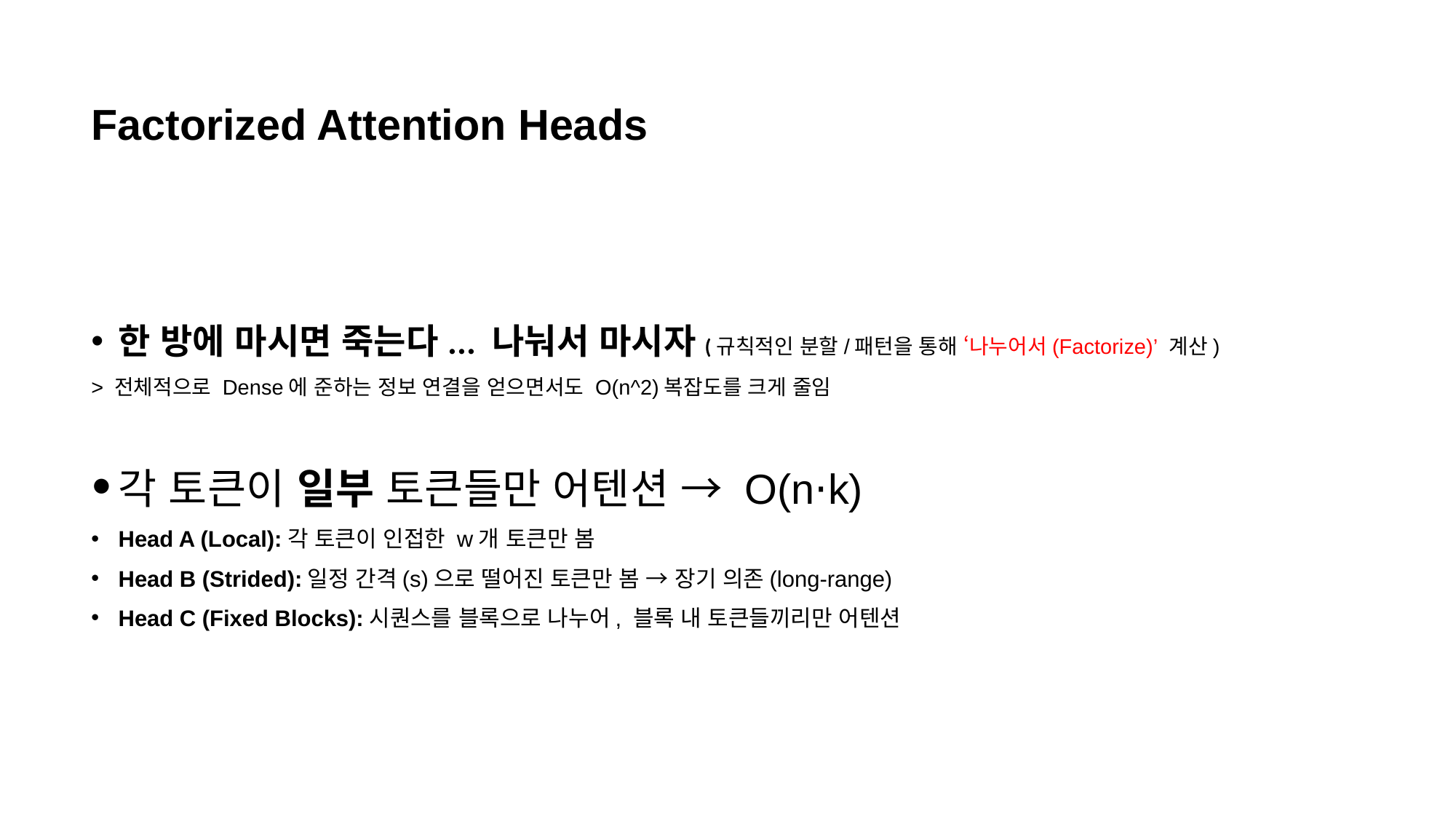

Factorized Attention Heads

한 방에 마시면 죽는다... 나눠서 마시자(규칙적인 분할/패턴을 통해 ‘나누어서(Factorize)’ 계산)
> 전체적으로 Dense에 준하는 정보 연결을 얻으면서도 O(n^2)복잡도를 크게 줄임

각 토큰이 일부 토큰들만 어텐션 → O(n⋅k)
Head A (Local):각 토큰이 인접한 w개 토큰만 봄
Head B (Strided):일정 간격(s)으로 떨어진 토큰만 봄 → 장기 의존(long-range)
Head C (Fixed Blocks):시퀀스를 블록으로 나누어, 블록 내 토큰들끼리만 어텐션